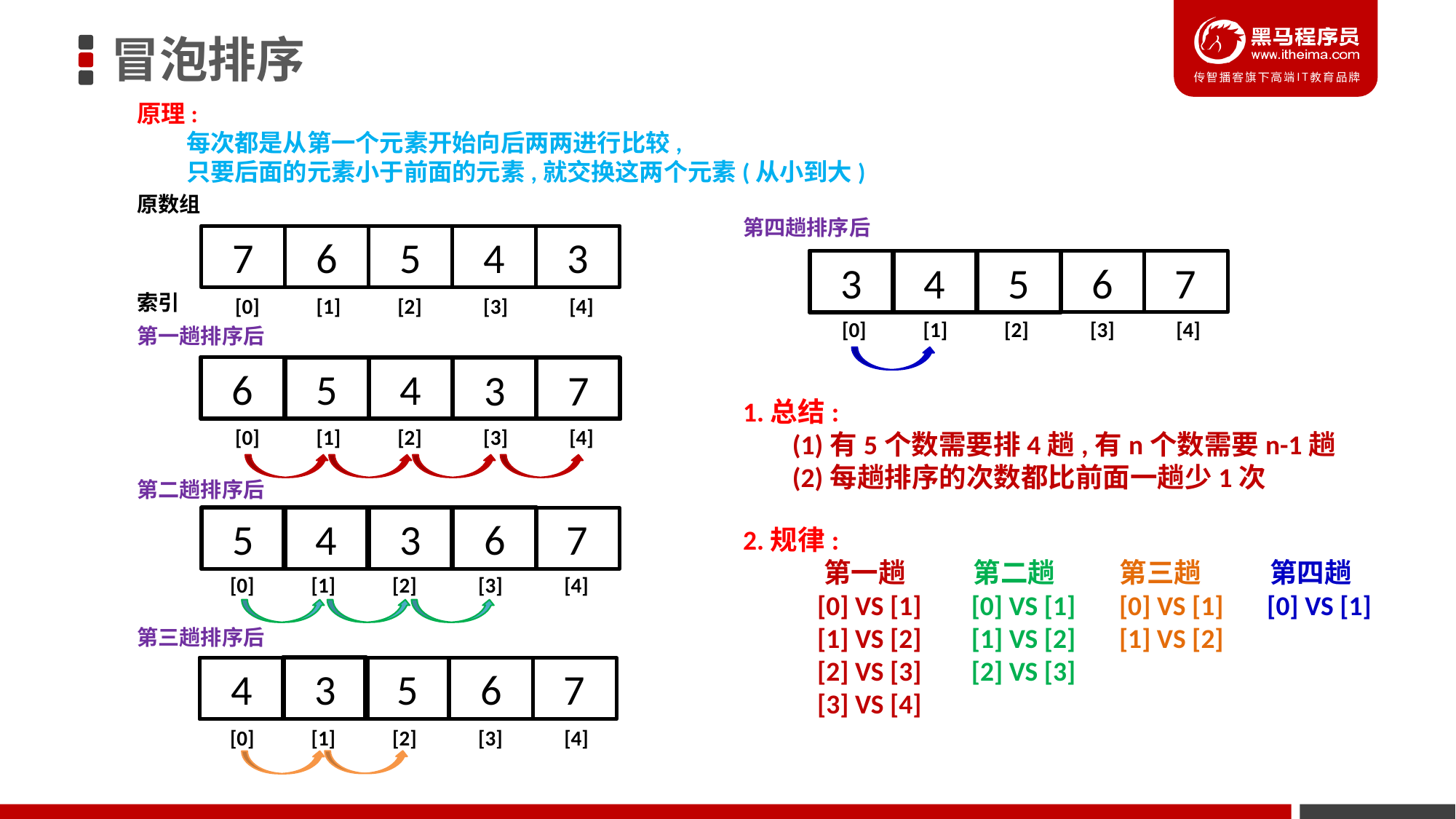

冒泡排序
原理:
        每次都是从第一个元素开始向后两两进行比较,
        只要后面的元素小于前面的元素,就交换这两个元素(从小到大)
原数组
第四趟排序后
6
5
7
3
4
[0]            [1]            [2]             [3]             [4]
4
3
7
6
4
3
5
[0]            [1]            [2]             [3]             [4]

索引
第一趟排序后

5
7
6
5
7
3
4
[0]            [1]            [2]             [3]             [4]
6
7
4
7
7
3

1.总结:
        (1)有5个数需要排4趟,有n个数需要n-1趟
        (2)每趟排序的次数都比前面一趟少1次

2.规律:
            第一趟           第二趟	        第三趟           第四趟
            [0] VS [1]        [0] VS [1]       [0] VS [1]       [0] VS [1]
            [1] VS [2]        [1] VS [2]       [1] VS [2]
            [2] VS [3]        [2] VS [3]
            [3] VS [4]

第二趟排序后
6
5
3
6
4
3
7
6
5
[0]            [1]            [2]             [3]             [4]
4
6

第三趟排序后
5
4
3
5
5
4
6
7
3
[0]            [1]            [2]             [3]             [4]